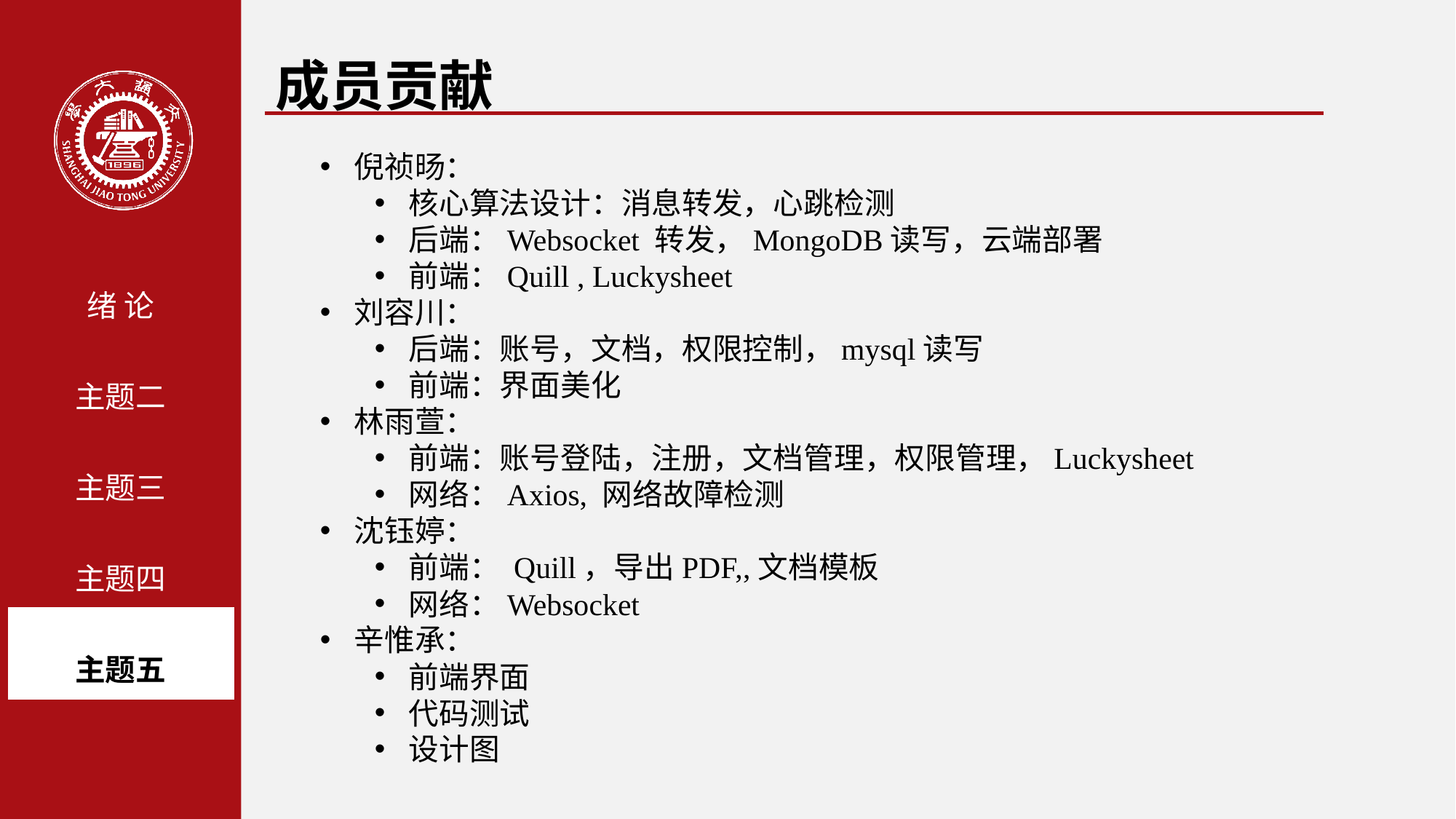

成员贡献
倪祯旸：
核心算法设计：消息转发，心跳检测
后端：Websocket 转发，MongoDB读写，云端部署
前端：Quill , Luckysheet
刘容川：
后端：账号，文档，权限控制，mysql读写
前端：界面美化
林雨萱：
前端：账号登陆，注册，文档管理，权限管理，Luckysheet
网络：Axios, 网络故障检测
沈钰婷：
前端： Quill，导出PDF,,文档模板
网络：Websocket
辛惟承：
前端界面
代码测试
设计图

绪 论
主题二
主题三
主题四
主题五